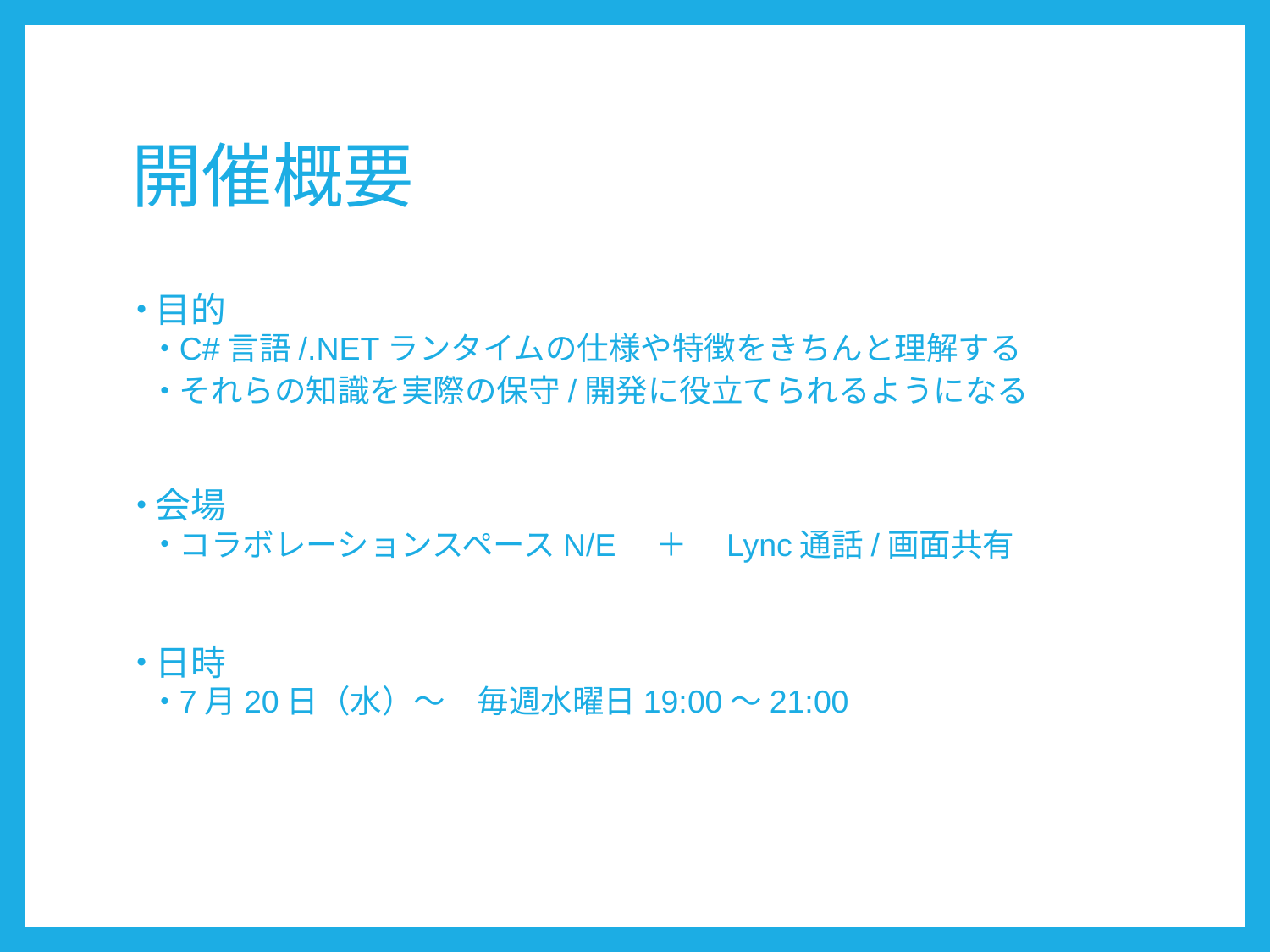

# 開催概要
目的
C#言語/.NETランタイムの仕様や特徴をきちんと理解する
それらの知識を実際の保守/開発に役立てられるようになる

会場
コラボレーションスペースN/E　＋　Lync通話/画面共有

日時
7月20日（水）～　毎週水曜日19:00～21:00